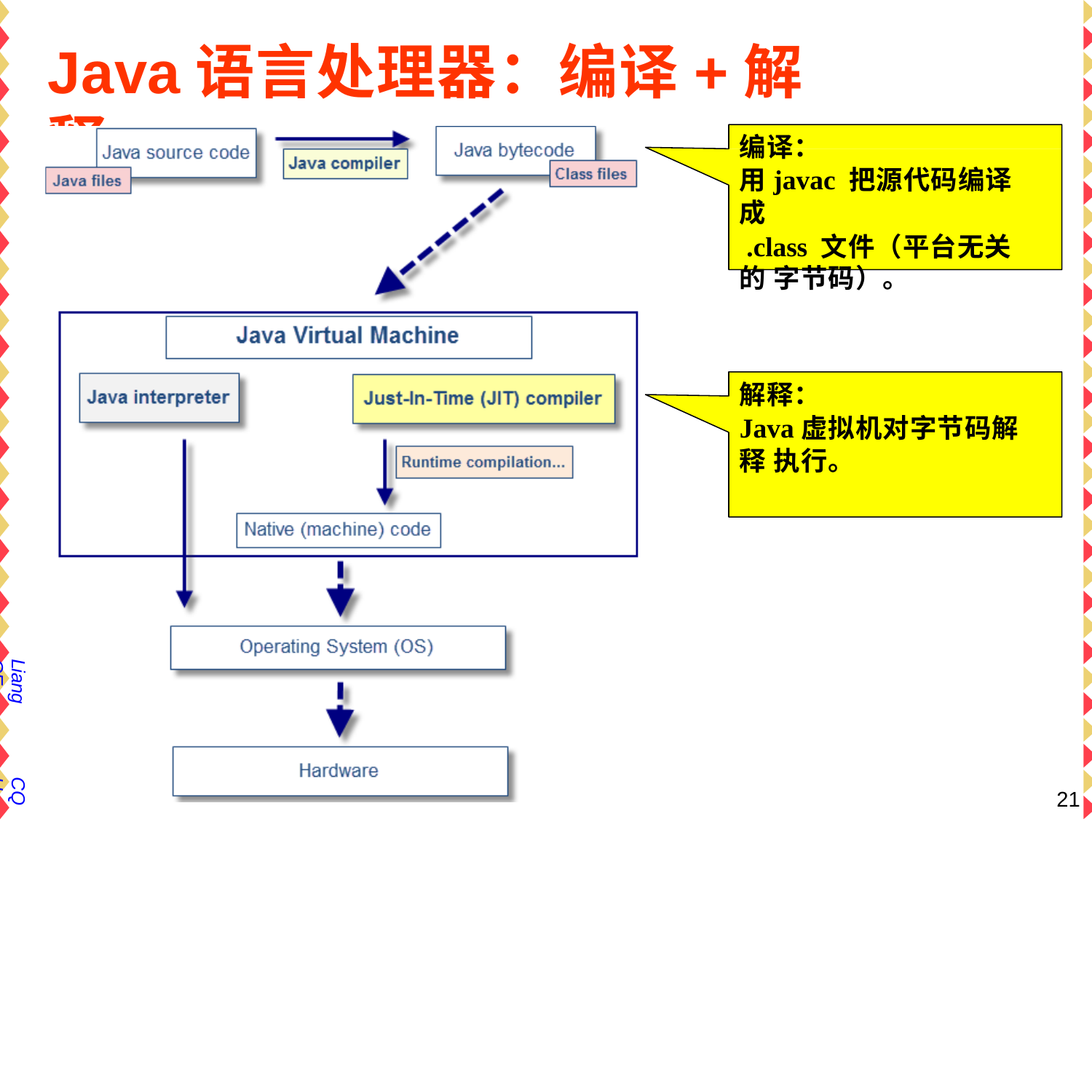

# Java语言处理器：编译+解释

编译：
用javac 把源代码编译成
.class 文件（平台无关的 字节码）。

解释：
Java虚拟机对字节码解释 执行。
Liang GE
CQU
21